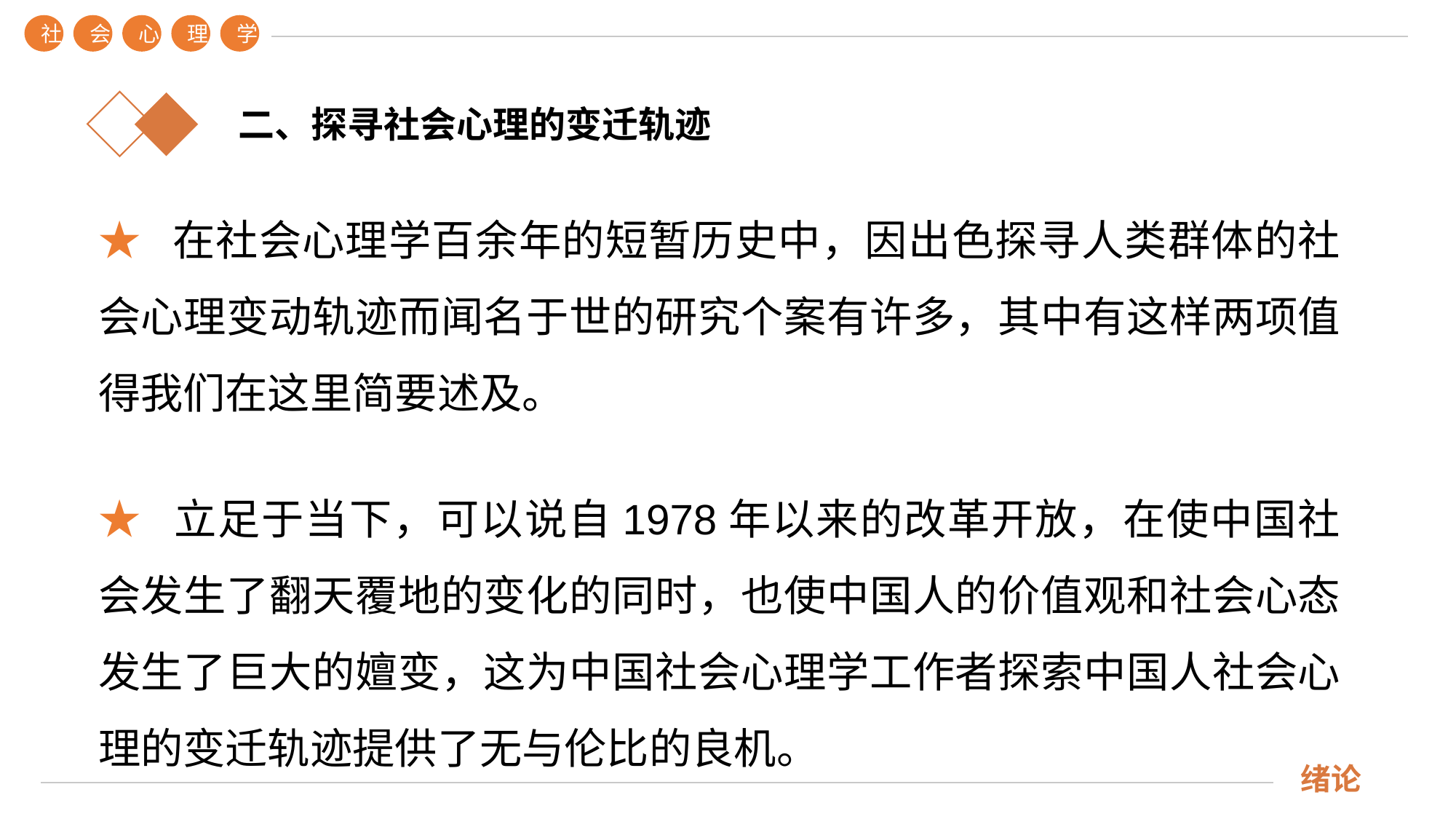

社
会
心
理
学
绪论

二、探寻社会心理的变迁轨迹
★  在社会心理学百余年的短暂历史中，因出色探寻人类群体的社会心理变动轨迹而闻名于世的研究个案有许多，其中有这样两项值得我们在这里简要述及。

★  立足于当下，可以说自1978年以来的改革开放，在使中国社会发生了翻天覆地的变化的同时，也使中国人的价值观和社会心态发生了巨大的嬗变，这为中国社会心理学工作者探索中国人社会心理的变迁轨迹提供了无与伦比的良机。